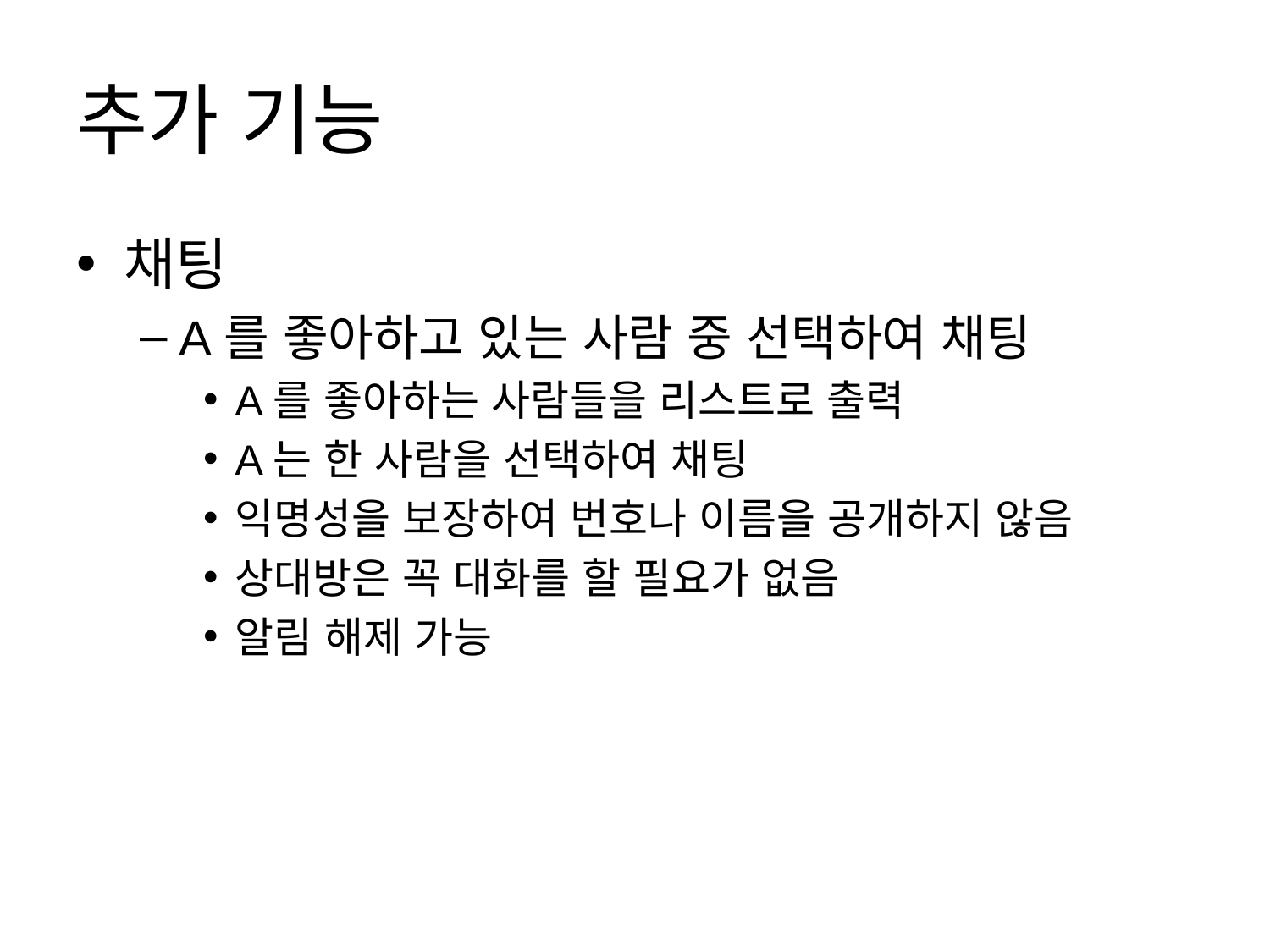

# 추가 기능
채팅
A를 좋아하고 있는 사람 중 선택하여 채팅
A를 좋아하는 사람들을 리스트로 출력
A는 한 사람을 선택하여 채팅
익명성을 보장하여 번호나 이름을 공개하지 않음
상대방은 꼭 대화를 할 필요가 없음
알림 해제 가능